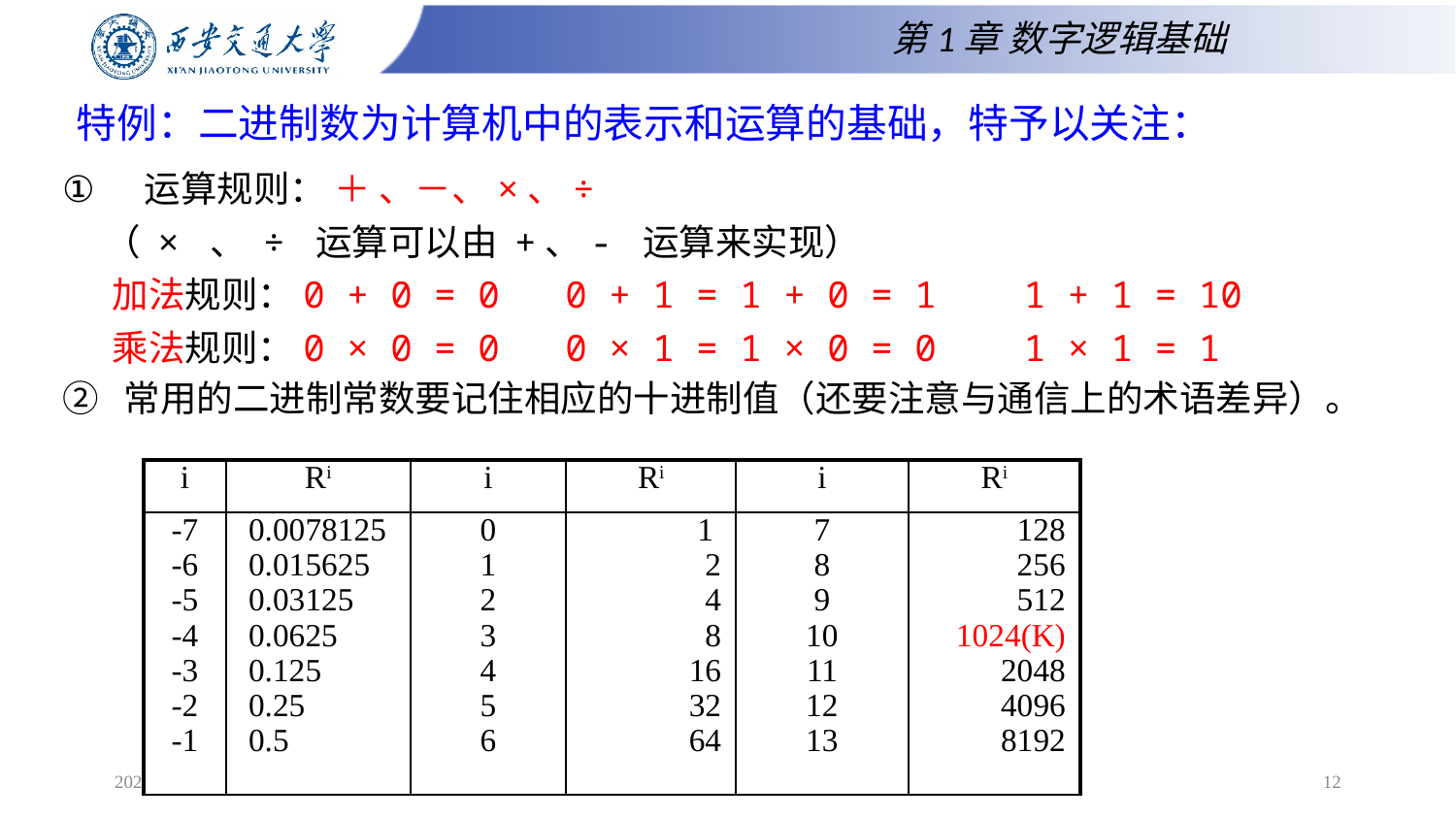

第1章 数字逻辑基础
# 特例：二进制数为计算机中的表示和运算的基础，特予以关注：
运算规则： ＋ 、－、×、÷
    （ × 、 ÷ 运算可以由 +、- 运算来实现）
     加法规则：0 + 0 = 0   0 + 1 = 1 + 0 = 1    1 + 1 = 10
     乘法规则：0 × 0 = 0   0 × 1 = 1 × 0 = 0    1 × 1 = 1
②  常用的二进制常数要记住相应的十进制值（还要注意与通信上的术语差异）。
| i | Ri | i | Ri | i | Ri |
| --- | --- | --- | --- | --- | --- |
| -7 -6 -5 -4 -3 -2 -1 | 0.0078125 0.015625 0.03125 0.0625 0.125 0.25 0.5 | 0 1 2 3 4 5 6 | 1 2 4 8 16 32 64 | 7 8 9 10 11 12 13 | 128 256 512 1024(K) 2048 4096 8192 |
2025/2/16
12